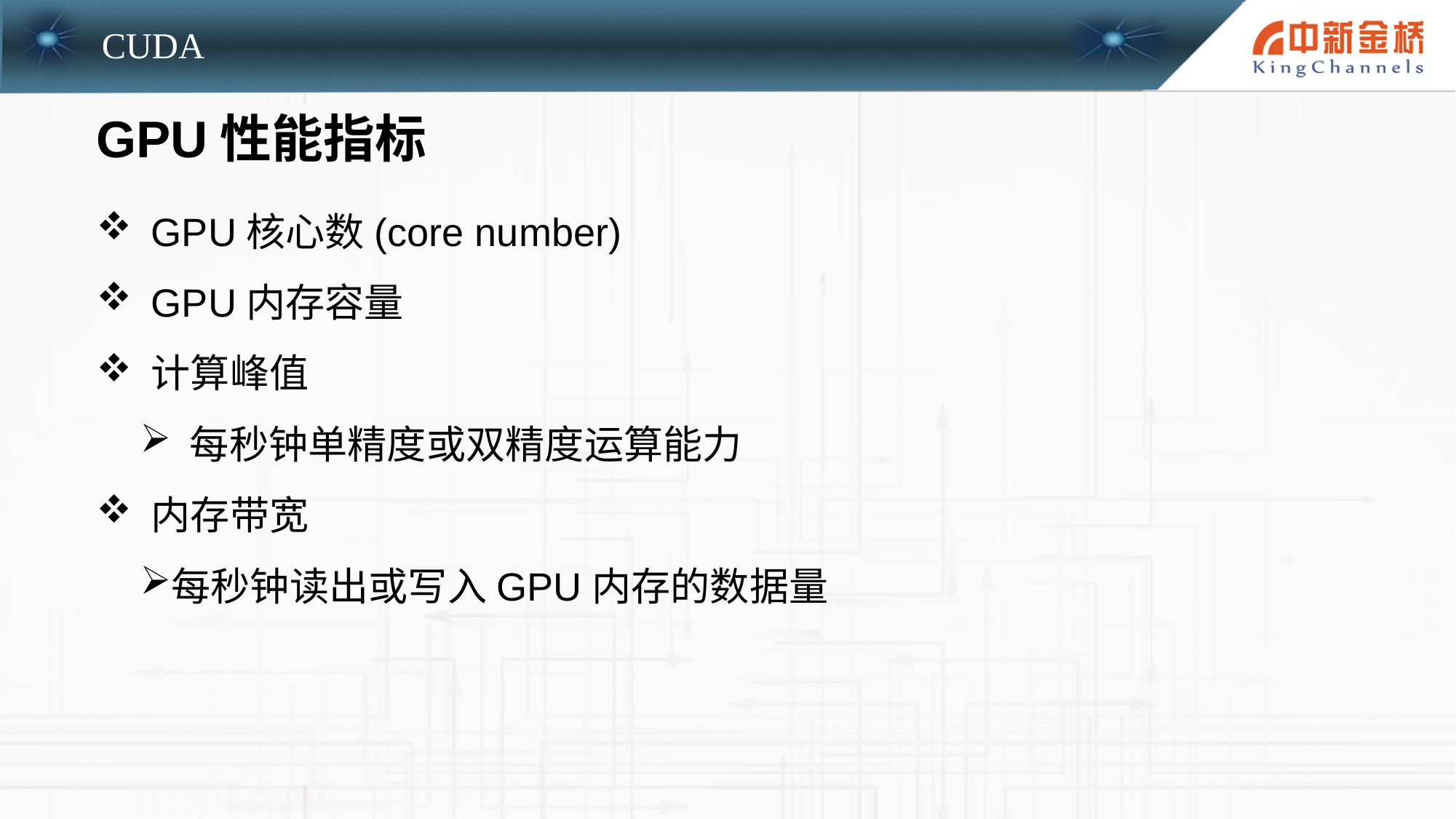

GPU性能指标
GPU核心数(core number)
GPU内存容量
计算峰值
 每秒钟单精度或双精度运算能力
内存带宽
每秒钟读出或写入GPU内存的数据量